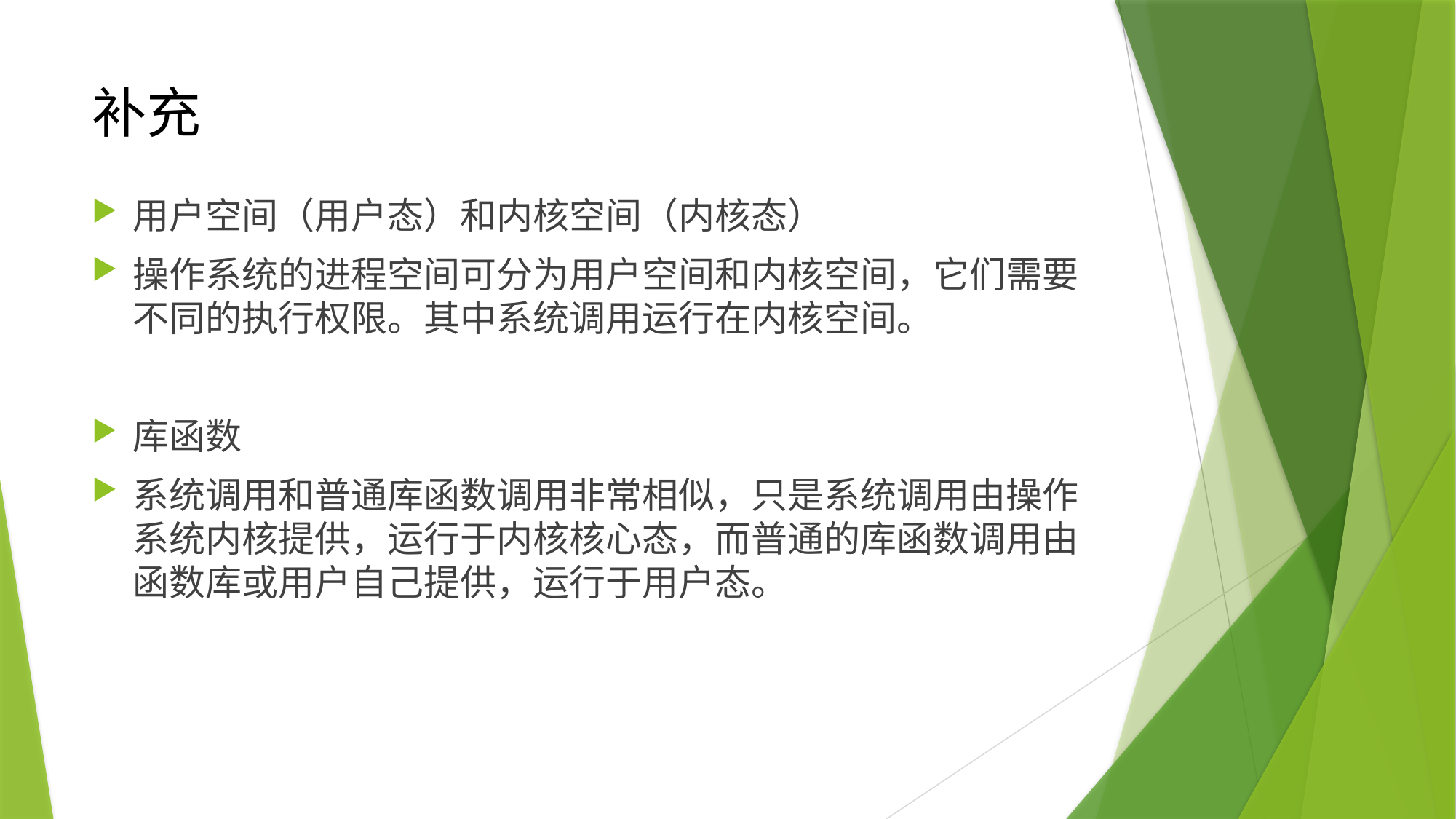

# 补充
用户空间（用户态）和内核空间（内核态）
操作系统的进程空间可分为用户空间和内核空间，它们需要不同的执行权限。其中系统调用运行在内核空间。

库函数
系统调用和普通库函数调用非常相似，只是系统调用由操作系统内核提供，运行于内核核心态，而普通的库函数调用由函数库或用户自己提供，运行于用户态。